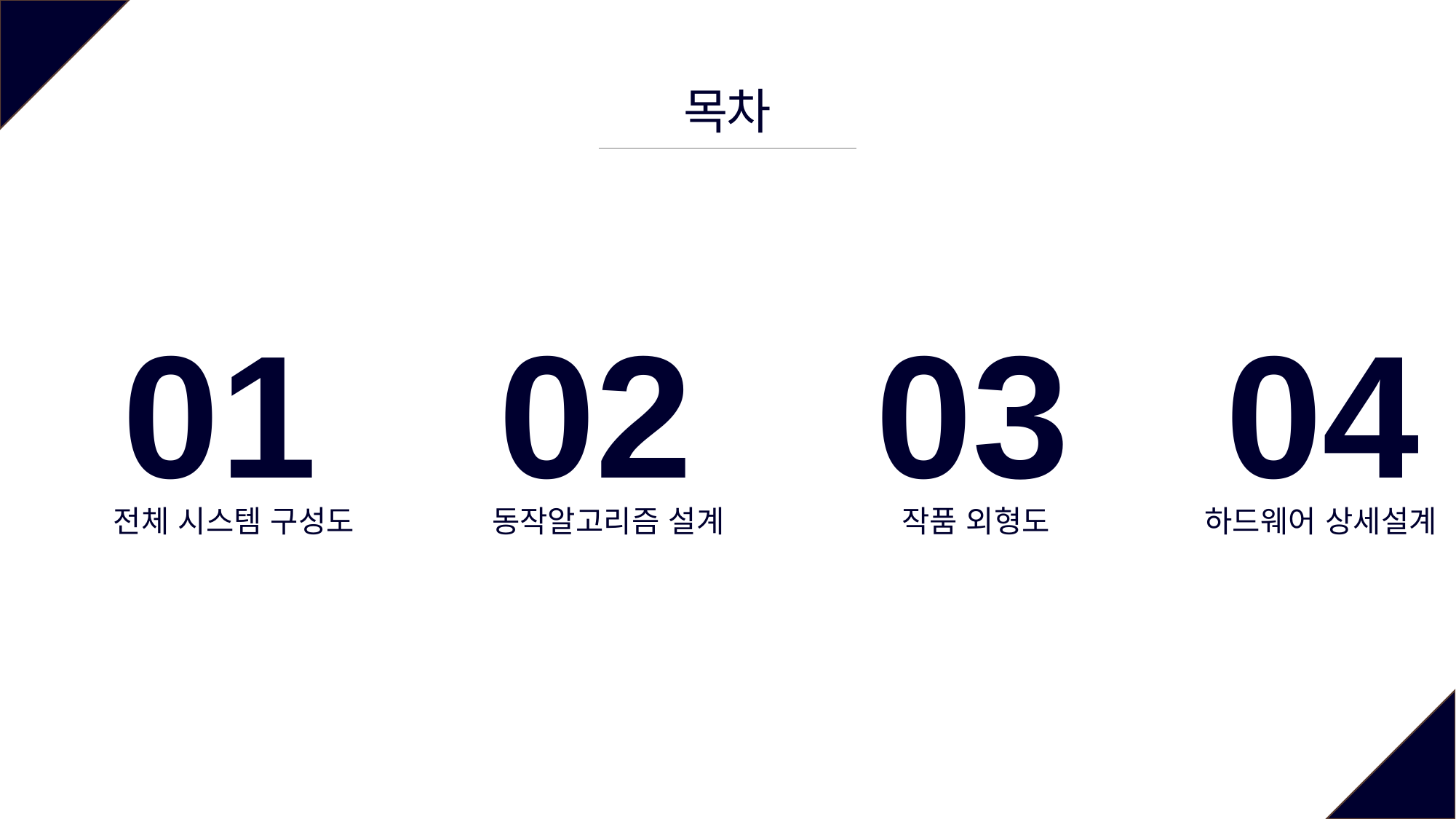

목차
04
01
02
03
전체 시스템 구성도
동작알고리즘 설계
작품 외형도
하드웨어 상세설계